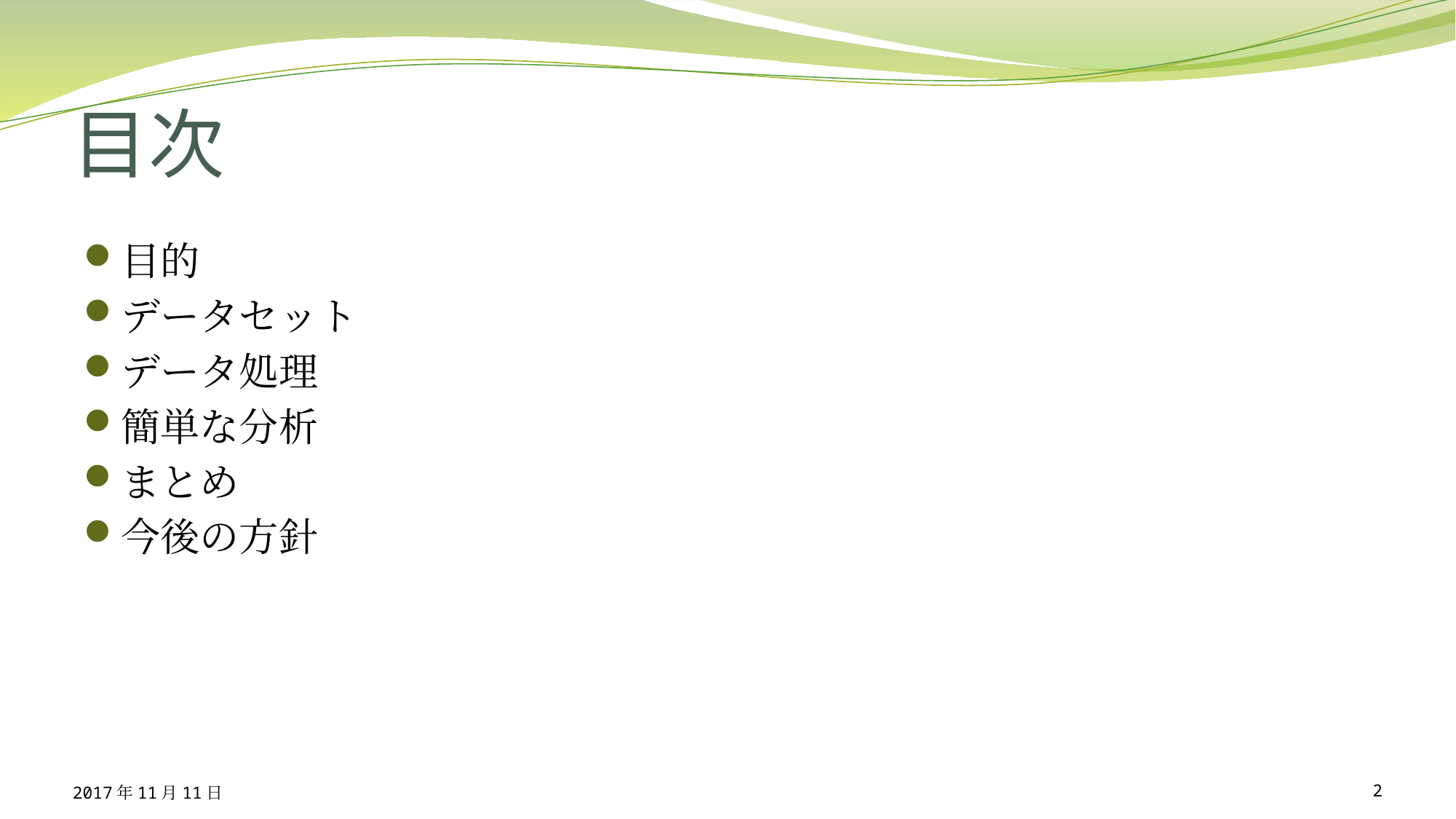

# 目次
目的
データセット
データ処理
簡単な分析
まとめ
今後の方針

2017年11月11日
2